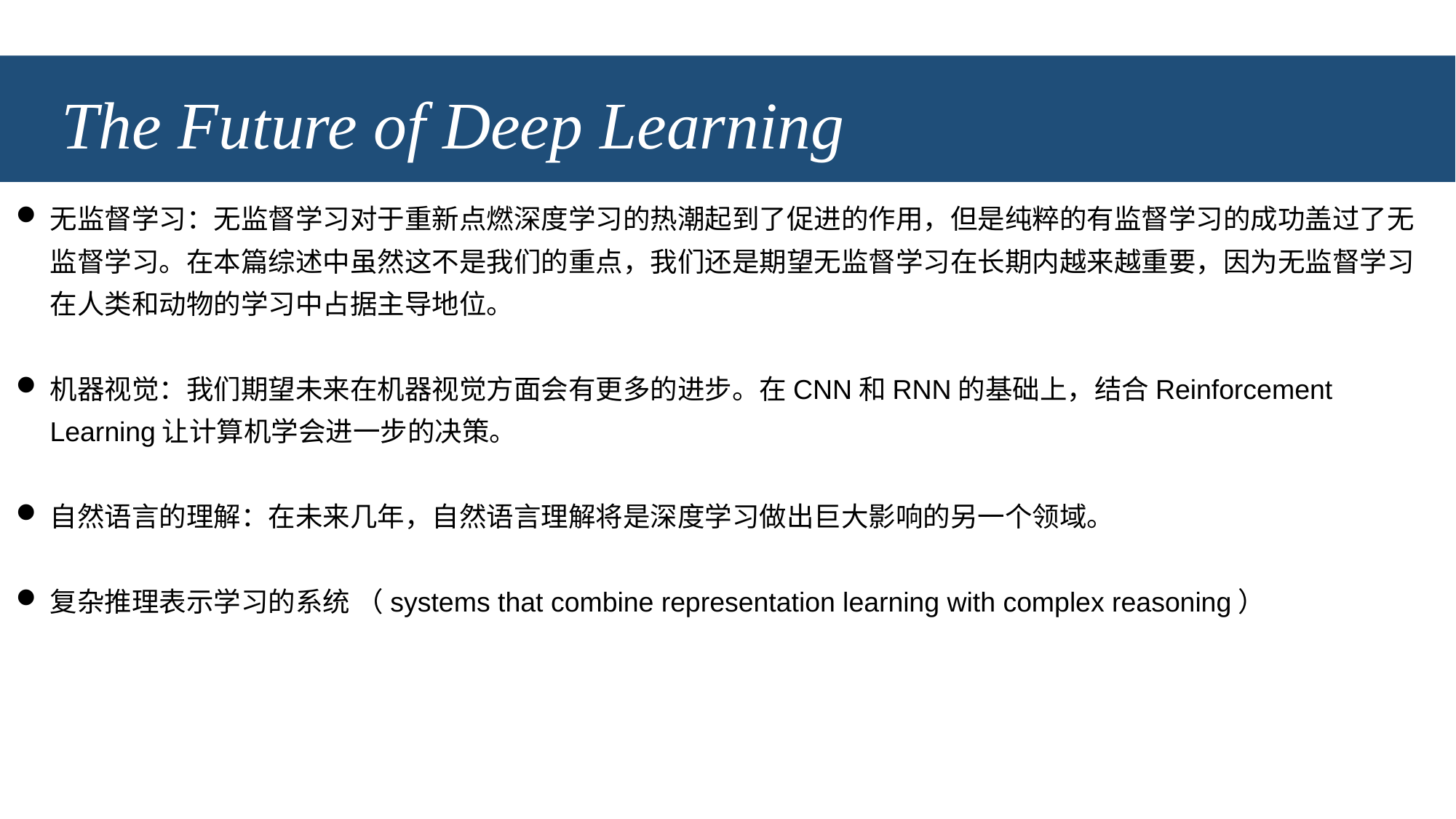

# The Future of Deep Learning

无监督学习：无监督学习对于重新点燃深度学习的热潮起到了促进的作用，但是纯粹的有监督学习的成功盖过了无监督学习。在本篇综述中虽然这不是我们的重点，我们还是期望无监督学习在长期内越来越重要，因为无监督学习在人类和动物的学习中占据主导地位。

机器视觉：我们期望未来在机器视觉方面会有更多的进步。在CNN和RNN的基础上，结合Reinforcement Learning让计算机学会进一步的决策。

自然语言的理解：在未来几年，自然语言理解将是深度学习做出巨大影响的另一个领域。

复杂推理表示学习的系统 （systems that combine representation learning with complex reasoning）
：
是：